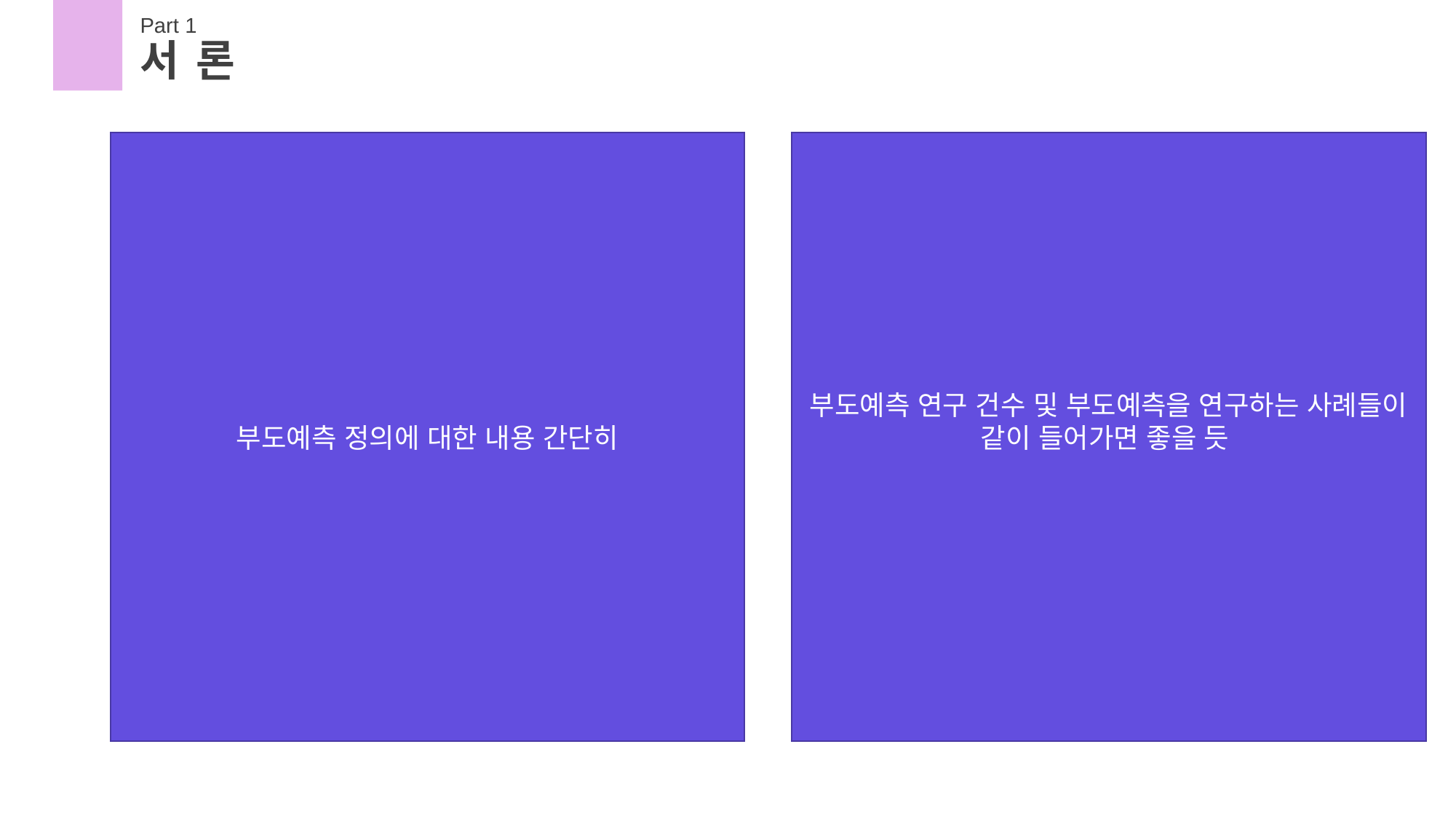

Part 1
서   론
부도예측 정의에 대한 내용 간단히
부도예측 연구 건수 및 부도예측을 연구하는 사례들이 같이 들어가면 좋을 듯